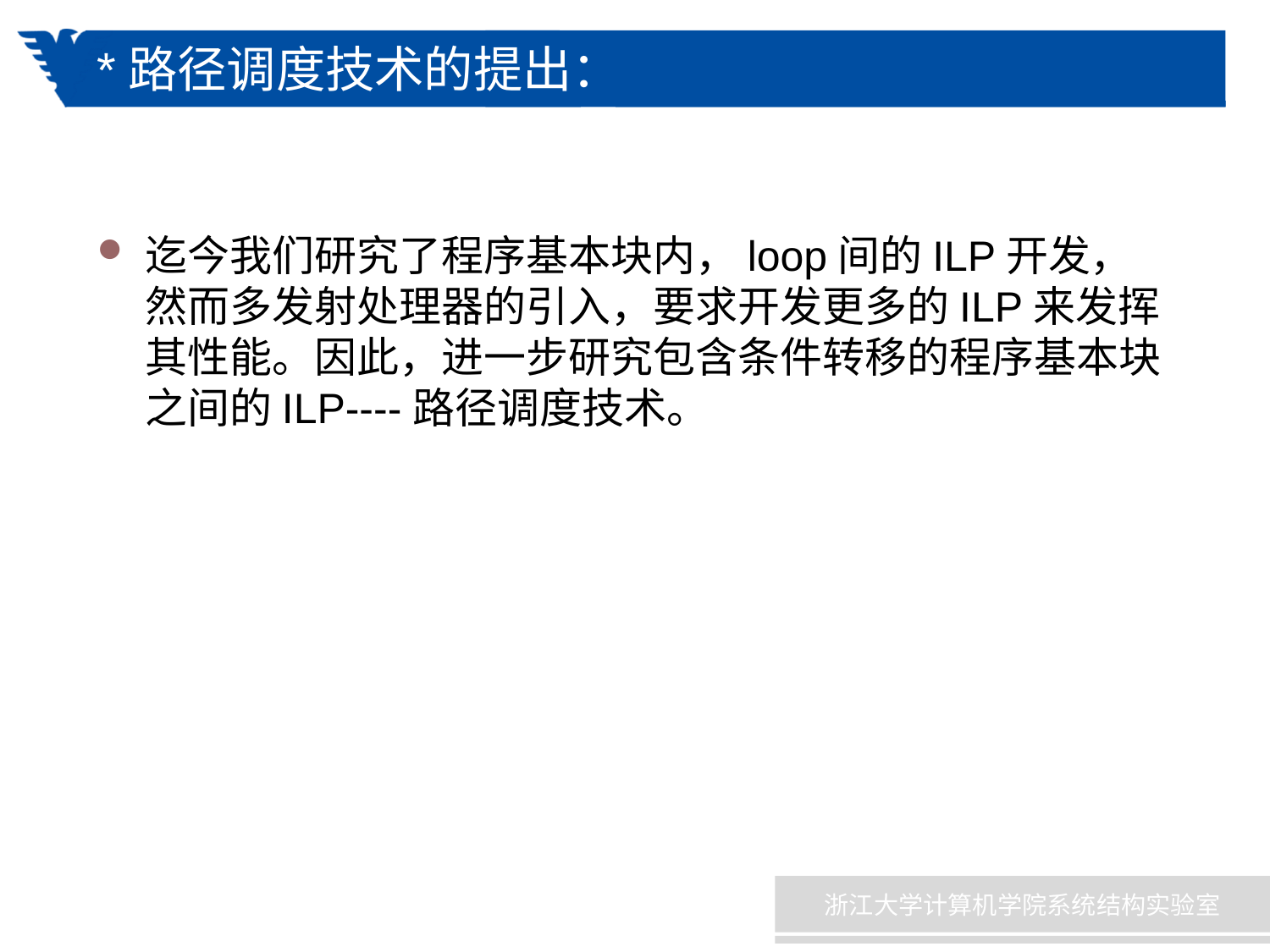

# *路径调度技术的提出：
迄今我们研究了程序基本块内，loop间的ILP开发，然而多发射处理器的引入，要求开发更多的ILP来发挥其性能。因此，进一步研究包含条件转移的程序基本块之间的ILP----路径调度技术。